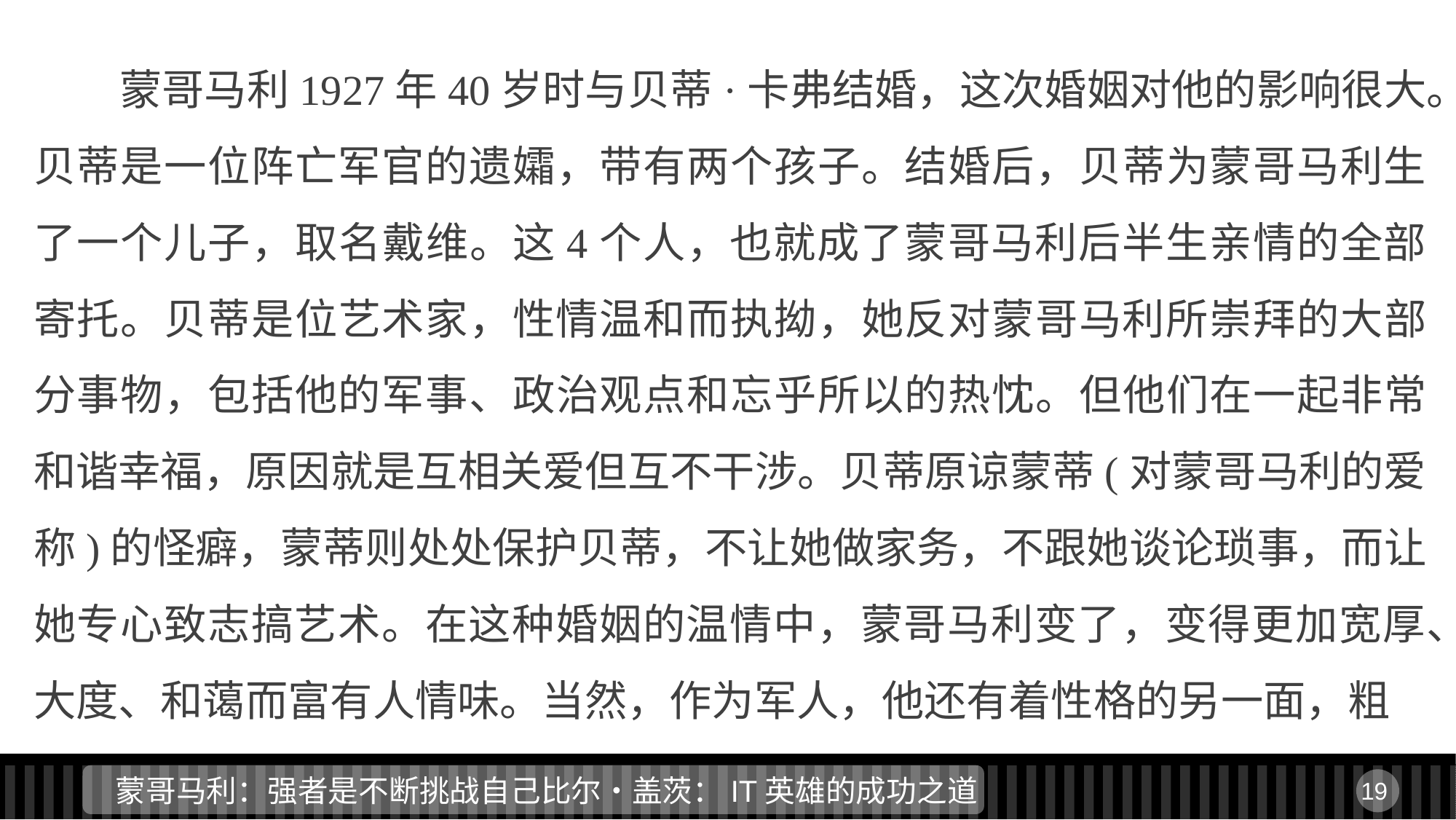

蒙哥马利1927年40岁时与贝蒂·卡弗结婚，这次婚姻对他的影响很大。贝蒂是一位阵亡军官的遗孀，带有两个孩子。结婚后，贝蒂为蒙哥马利生了一个儿子，取名戴维。这4个人，也就成了蒙哥马利后半生亲情的全部寄托。贝蒂是位艺术家，性情温和而执拗，她反对蒙哥马利所崇拜的大部分事物，包括他的军事、政治观点和忘乎所以的热忱。但他们在一起非常和谐幸福，原因就是互相关爱但互不干涉。贝蒂原谅蒙蒂(对蒙哥马利的爱称)的怪癖，蒙蒂则处处保护贝蒂，不让她做家务，不跟她谈论琐事，而让她专心致志搞艺术。在这种婚姻的温情中，蒙哥马利变了，变得更加宽厚、大度、和蔼而富有人情味。当然，作为军人，他还有着性格的另一面，粗